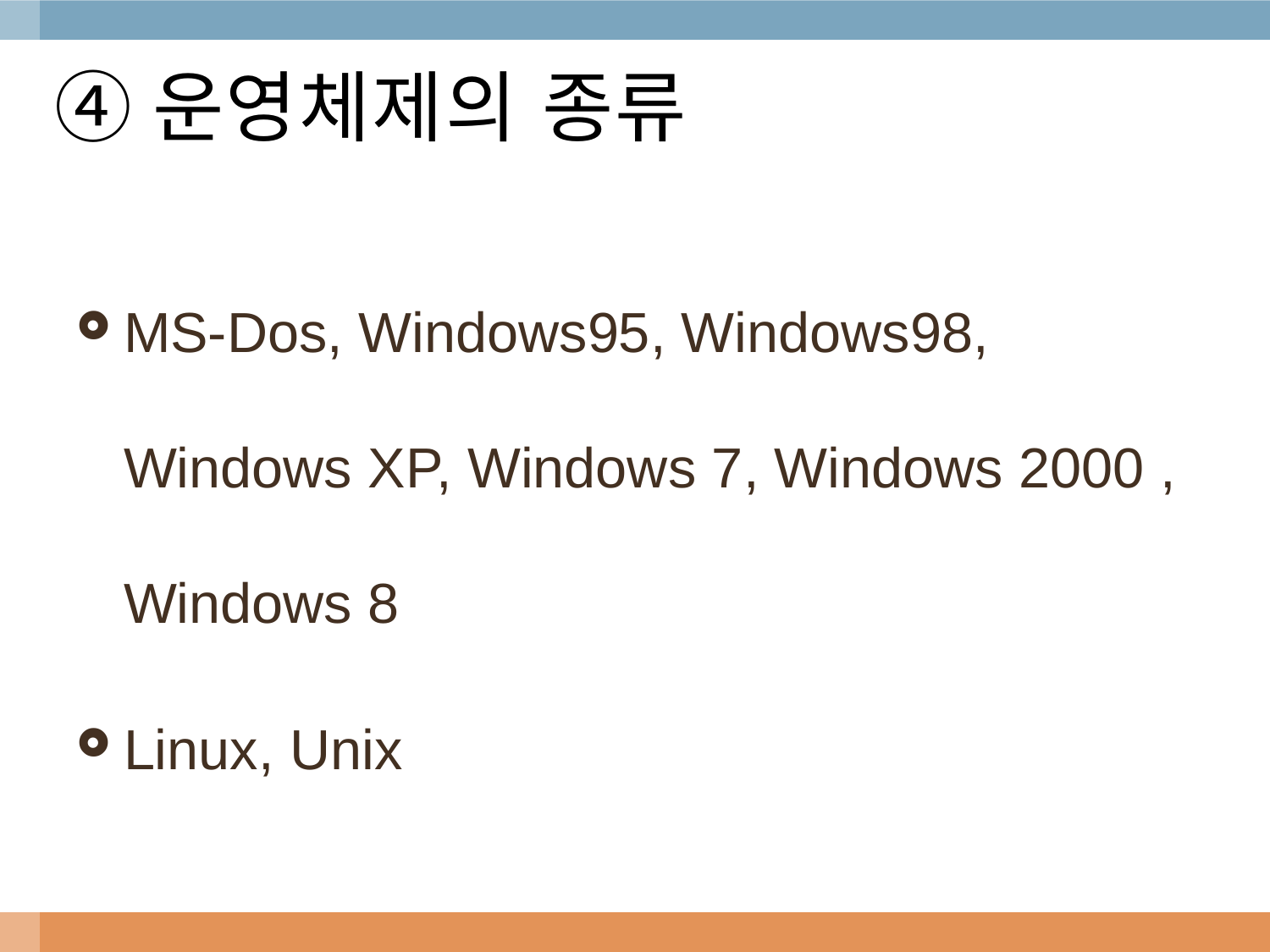

# ④운영체제의 종류
MS-Dos, Windows95, Windows98, Windows XP, Windows 7, Windows 2000 , Windows 8
Linux, Unix